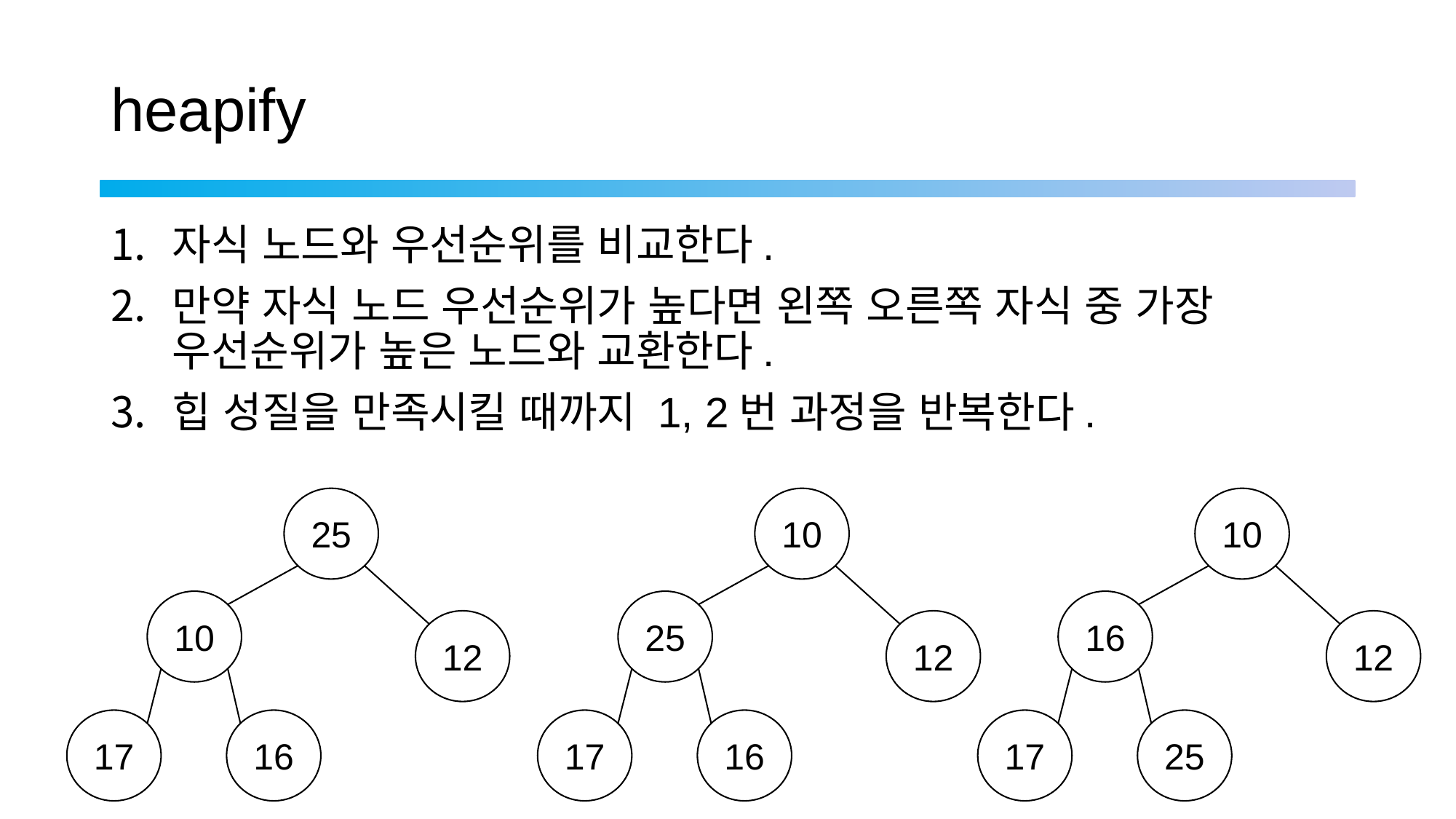

# heapify
자식 노드와 우선순위를 비교한다.
만약 자식 노드 우선순위가 높다면 왼쪽 오른쪽 자식 중 가장 우선순위가 높은 노드와 교환한다.
힙 성질을 만족시킬 때까지 1, 2번 과정을 반복한다.
25
10
10
10
25
16
12
12
12
17
16
17
16
17
25